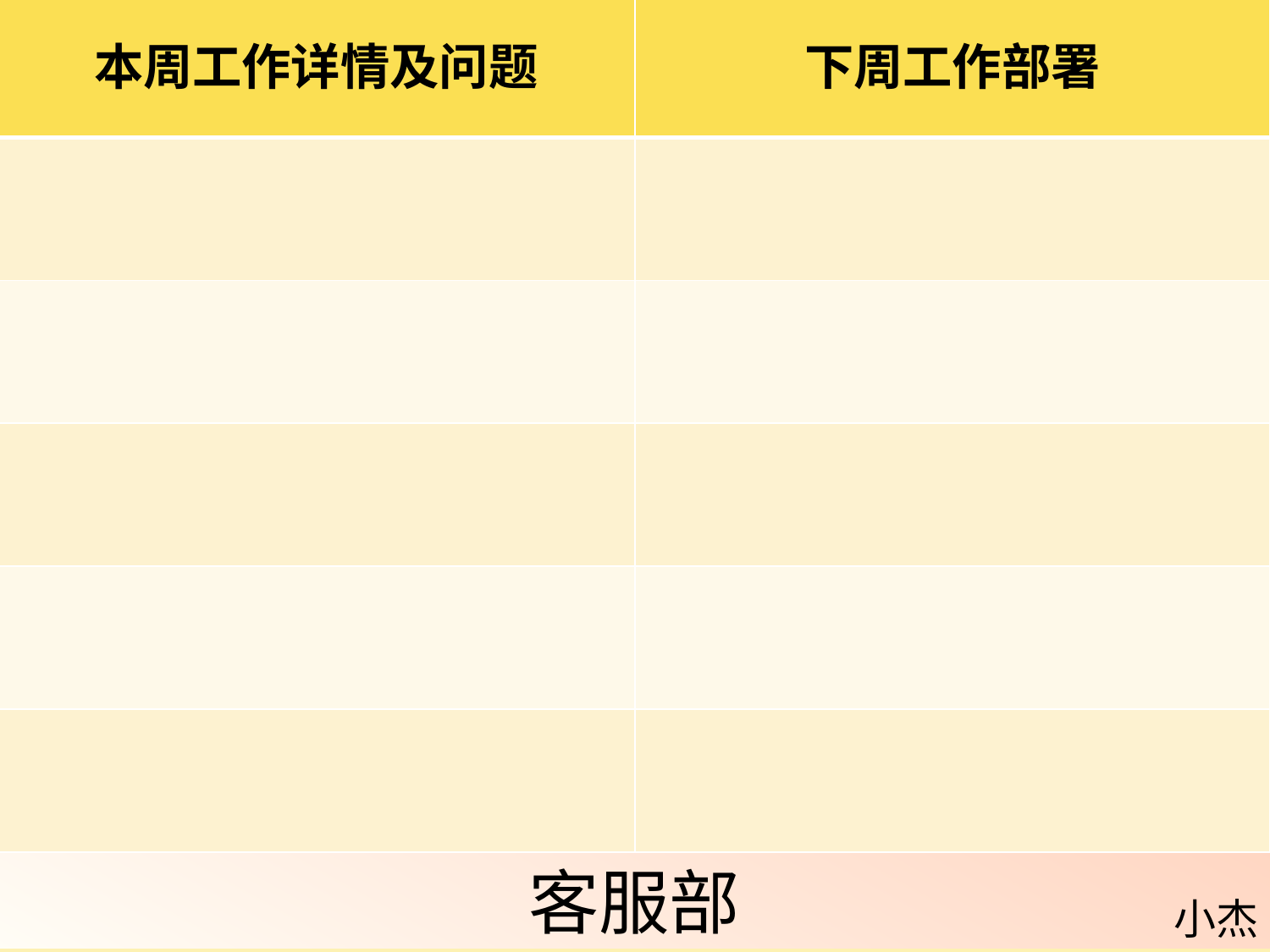

| 本周工作详情及问题 | 下周工作部署 |
| --- | --- |
|  |  |
|  |  |
|  |  |
|  |  |
|  |  |
客服部
小杰